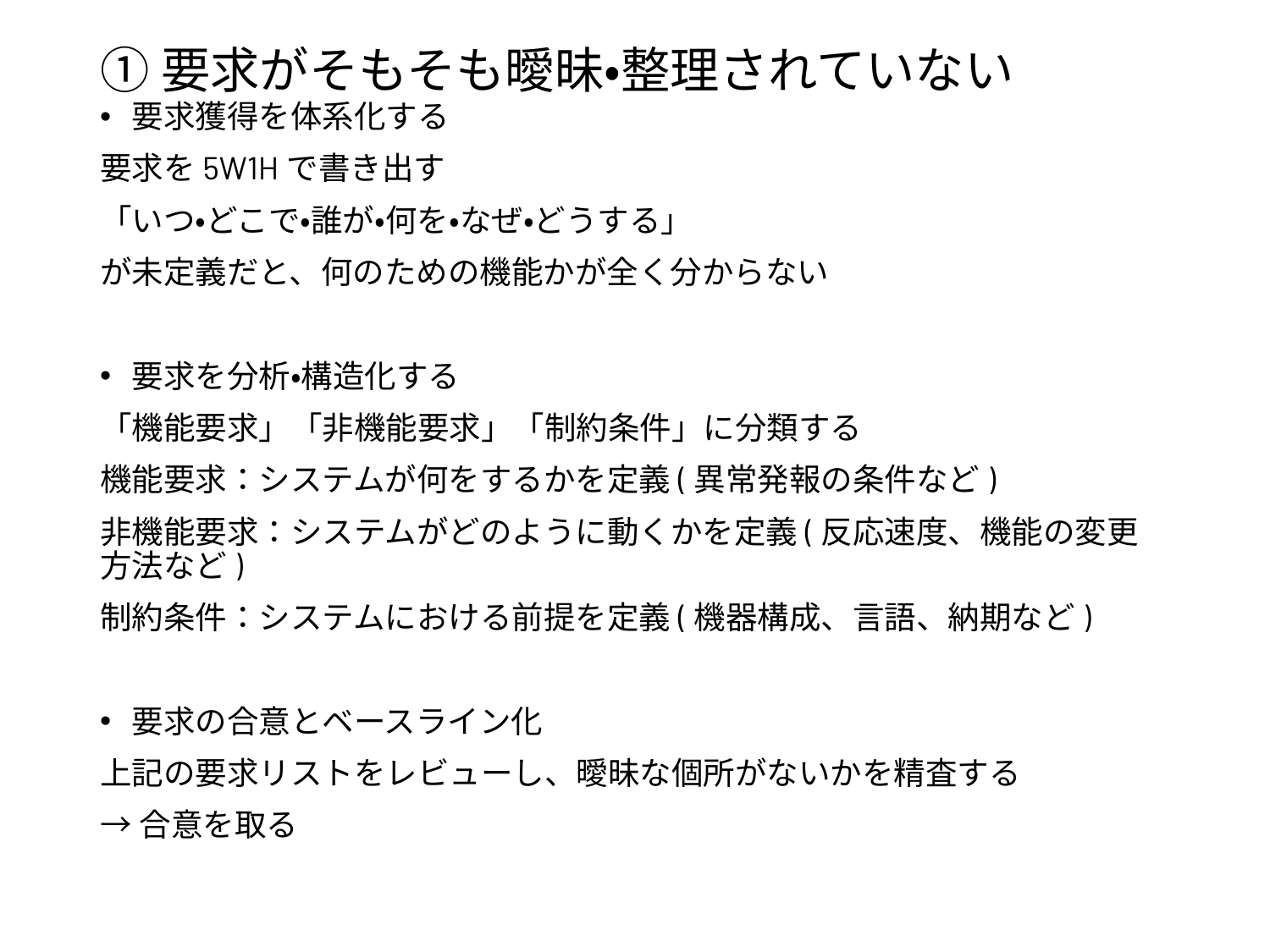

# ①要求がそもそも曖昧・整理されていない
要求獲得を体系化する
要求を5W1Hで書き出す
「いつ・どこで・誰が・何を・なぜ・どうする」
が未定義だと、何のための機能かが全く分からない

要求を分析・構造化する
「機能要求」「非機能要求」「制約条件」に分類する
機能要求：システムが何をするかを定義(異常発報の条件など)
非機能要求：システムがどのように動くかを定義(反応速度、機能の変更方法など)
制約条件：システムにおける前提を定義(機器構成、言語、納期など)

要求の合意とベースライン化
上記の要求リストをレビューし、曖昧な個所がないかを精査する
→合意を取る